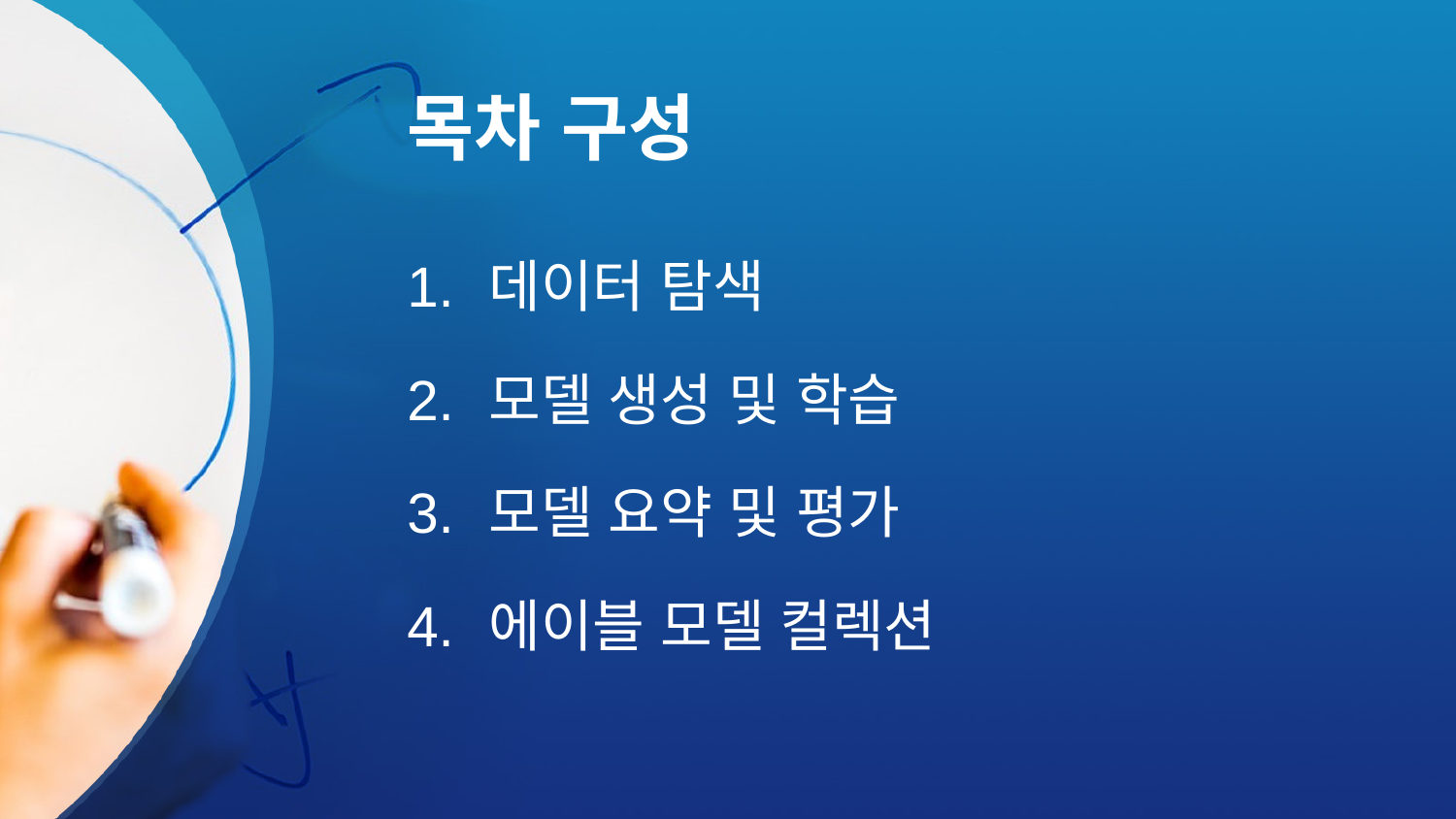

# 목차 구성
데이터 탐색
모델 생성 및 학습
모델 요약 및 평가
에이블 모델 컬렉션